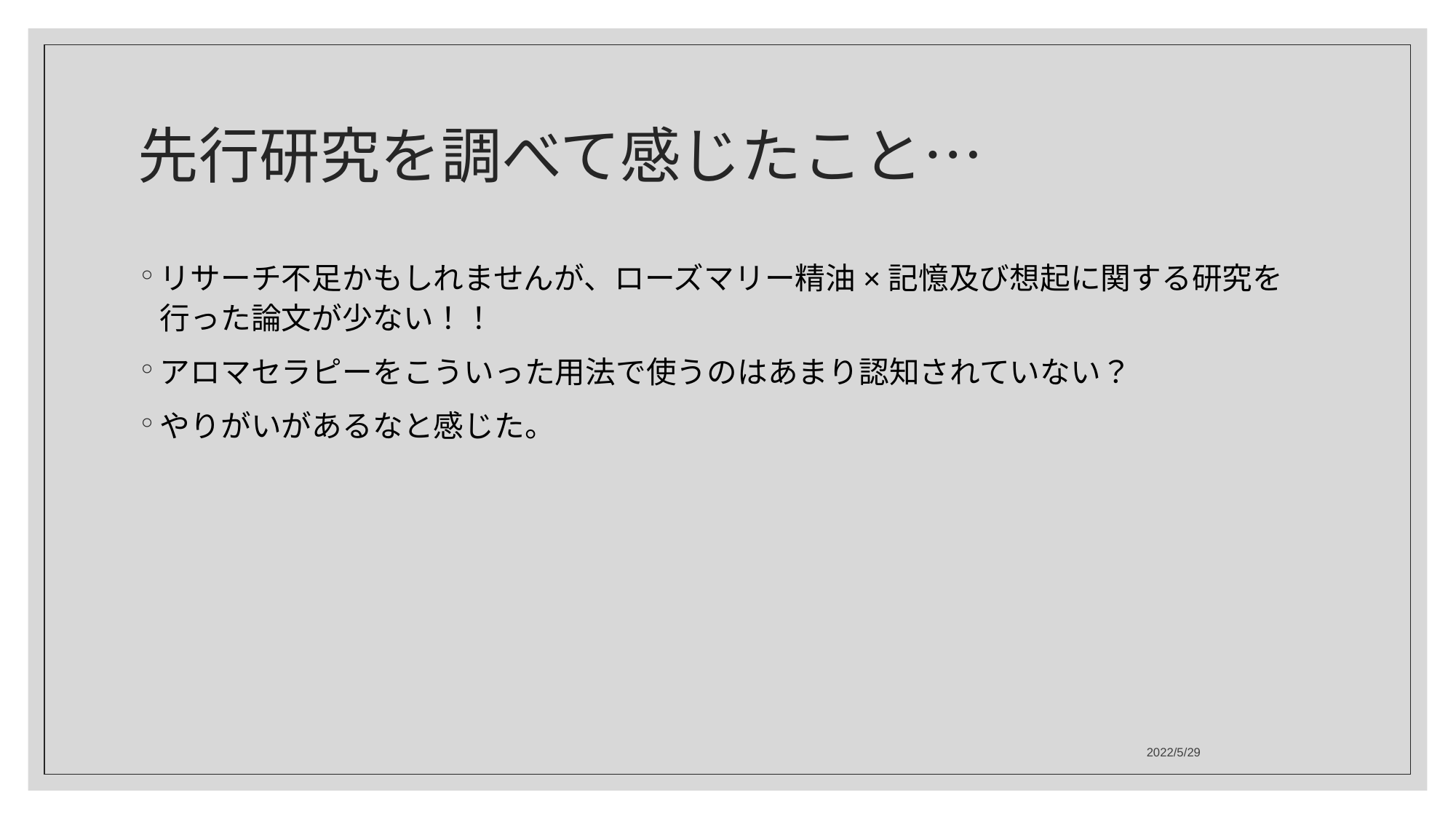

# 先行研究を調べて感じたこと…
リサーチ不足かもしれませんが、ローズマリー精油×記憶及び想起に関する研究を行った論文が少ない！！
アロマセラピーをこういった用法で使うのはあまり認知されていない？
やりがいがあるなと感じた。

2022/5/29